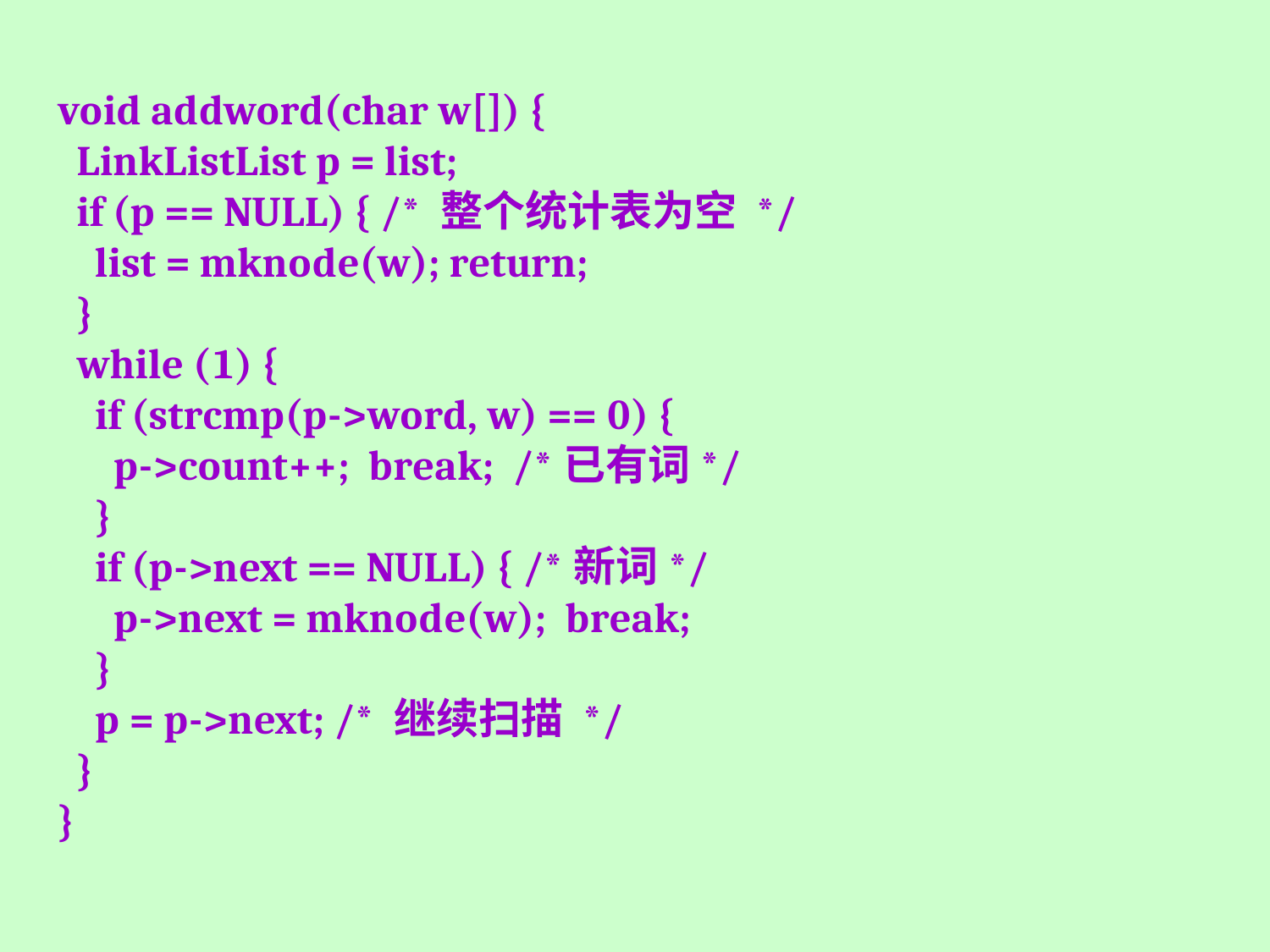

void addword(char w[]) {
  LinkListList p = list;
  if (p == NULL) { /* 整个统计表为空 */
    list = mknode(w); return;
  }
  while (1) {
    if (strcmp(p->word, w) == 0) {
      p->count++;  break;  /*已有词*/
    }
    if (p->next == NULL) { /*新词*/
      p->next = mknode(w);  break;
    }
    p = p->next; /* 继续扫描 */
  }
}
88